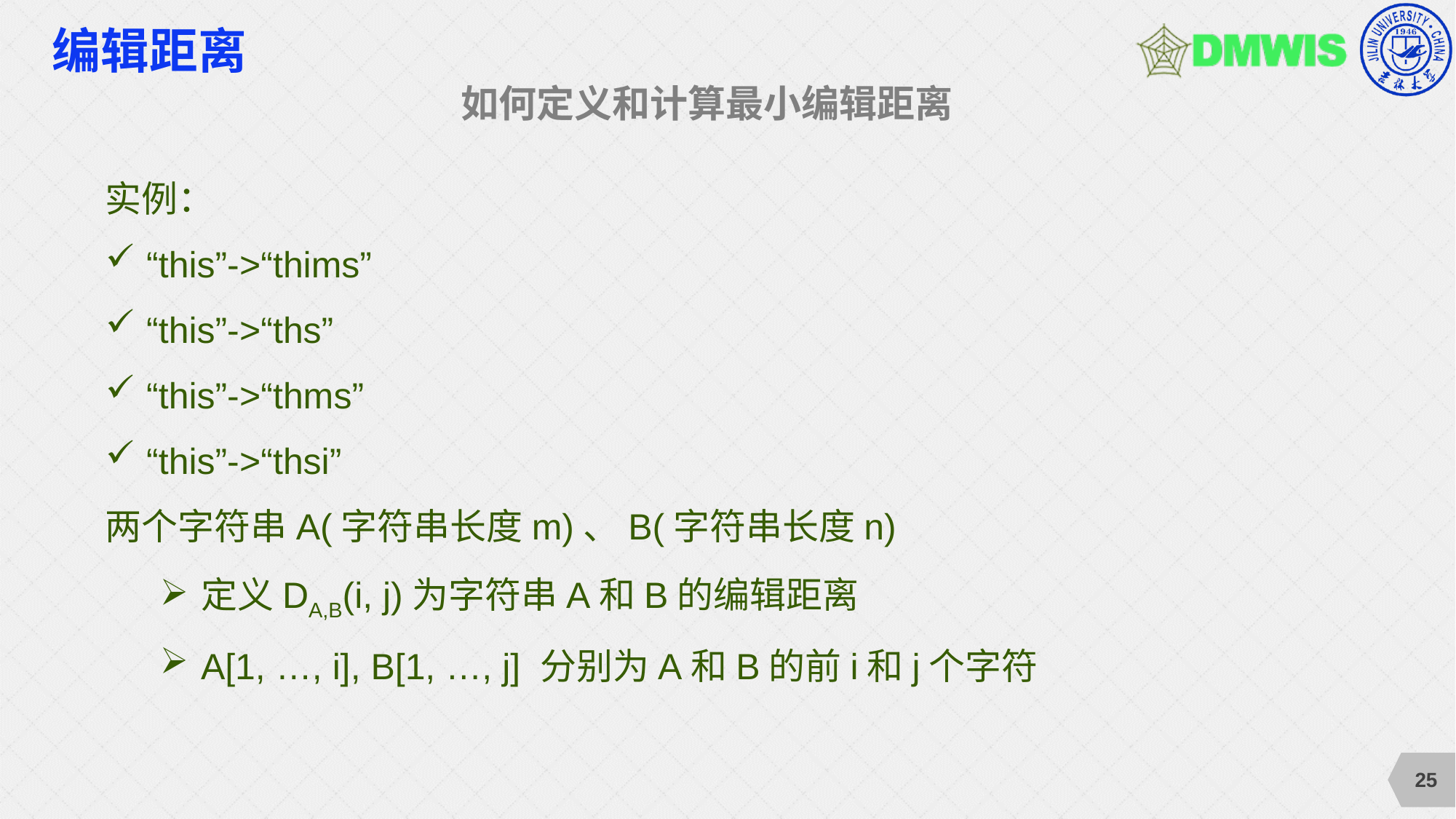

# 编辑距离
如何定义和计算最小编辑距离
实例：
“this”->“thims”
“this”->“ths”
“this”->“thms”
“this”->“thsi”
两个字符串A(字符串长度m)、B(字符串长度n)
定义DA,B(i, j)为字符串A和B的编辑距离
A[1, …, i], B[1, …, j] 分别为A和B的前i和j个字符
25